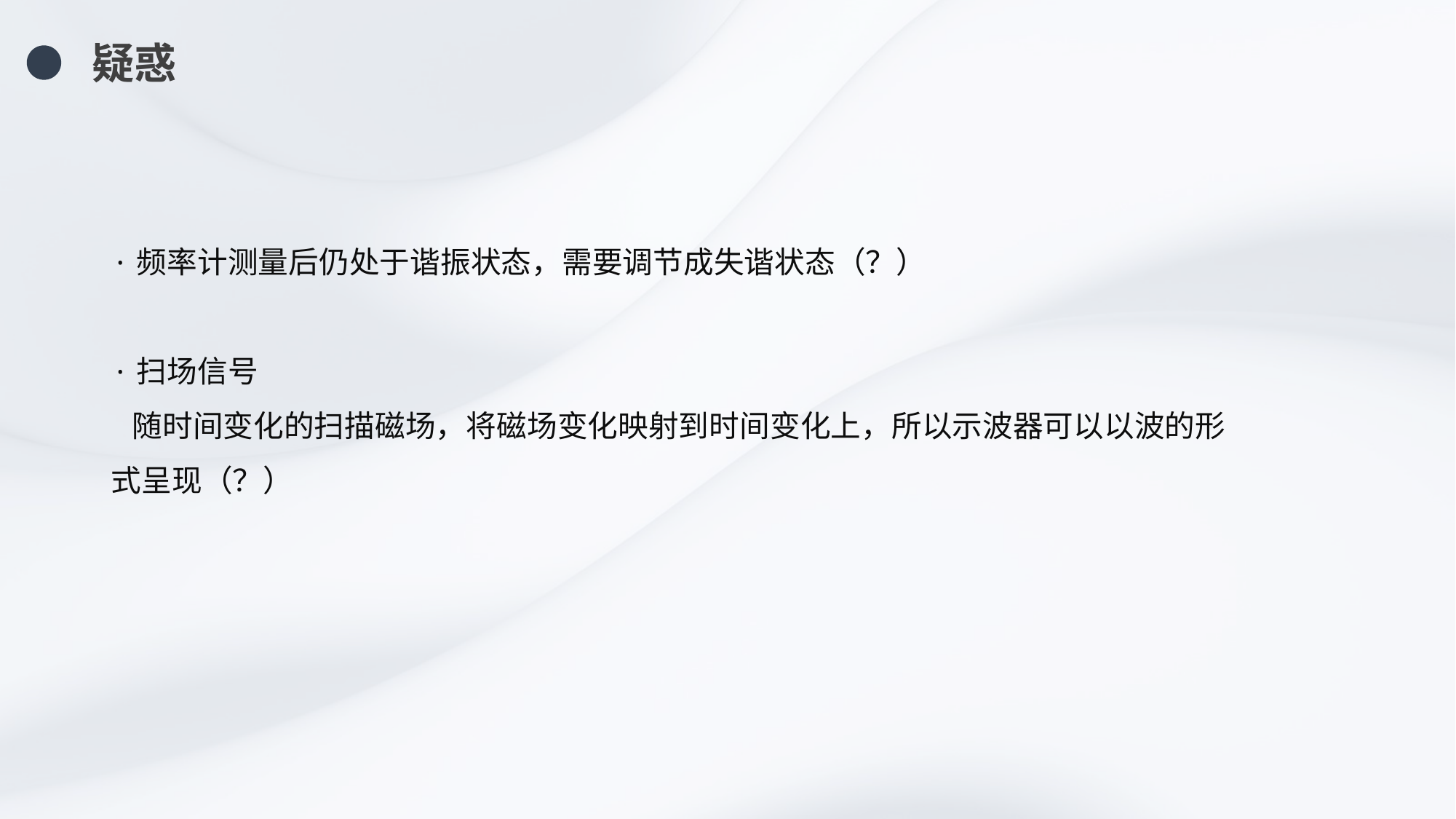

疑惑
·频率计测量后仍处于谐振状态，需要调节成失谐状态（？）

·扫场信号
  随时间变化的扫描磁场，将磁场变化映射到时间变化上，所以示波器可以以波的形式呈现（？）